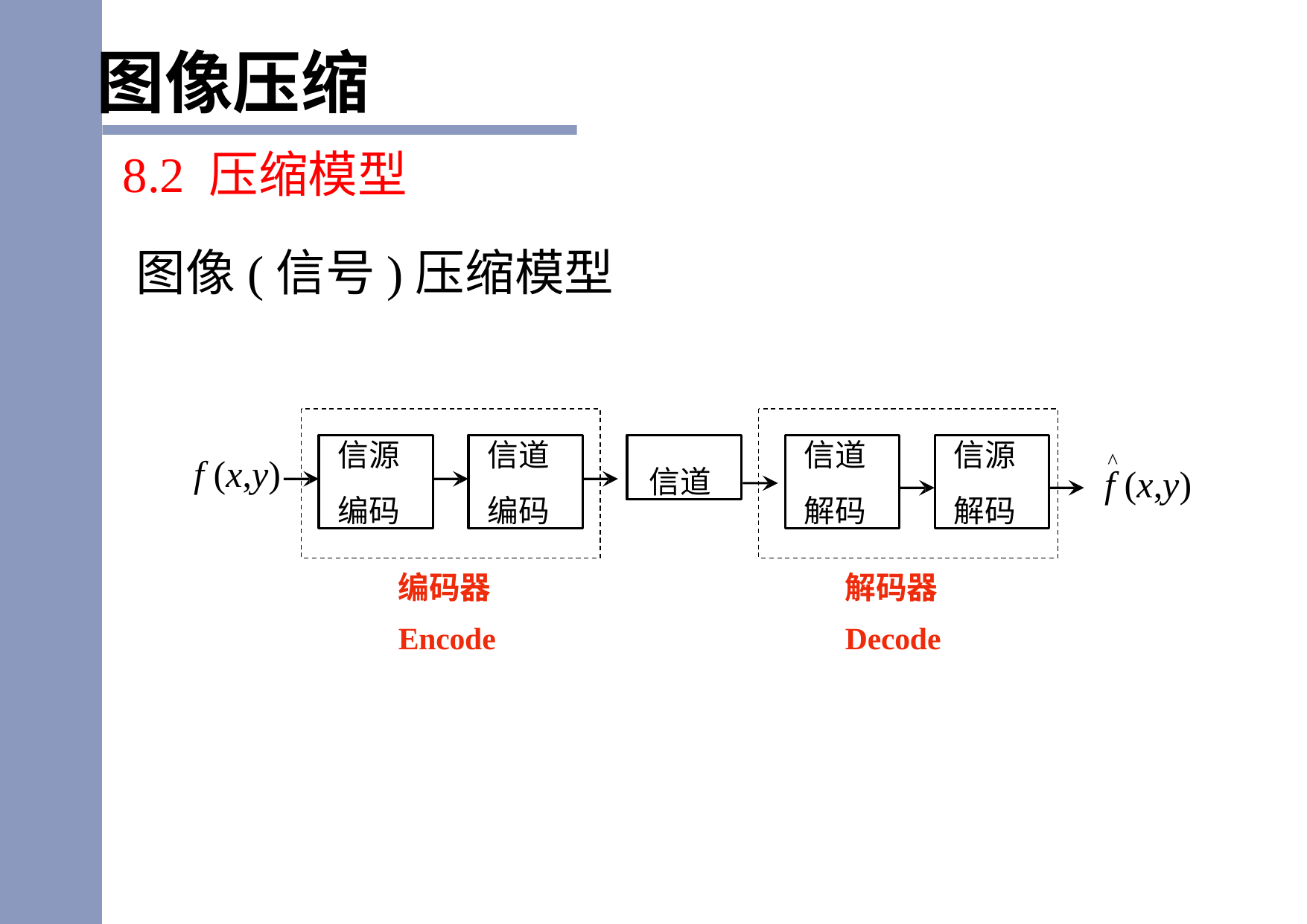

图像压缩

8.2 压缩模型
图像(信号)压缩模型

信源
编码
信道
编码
信道
信道
解码
信源
解码
^
f (x,y)
f (x,y)

编码器               			解码器
Encode				Decode